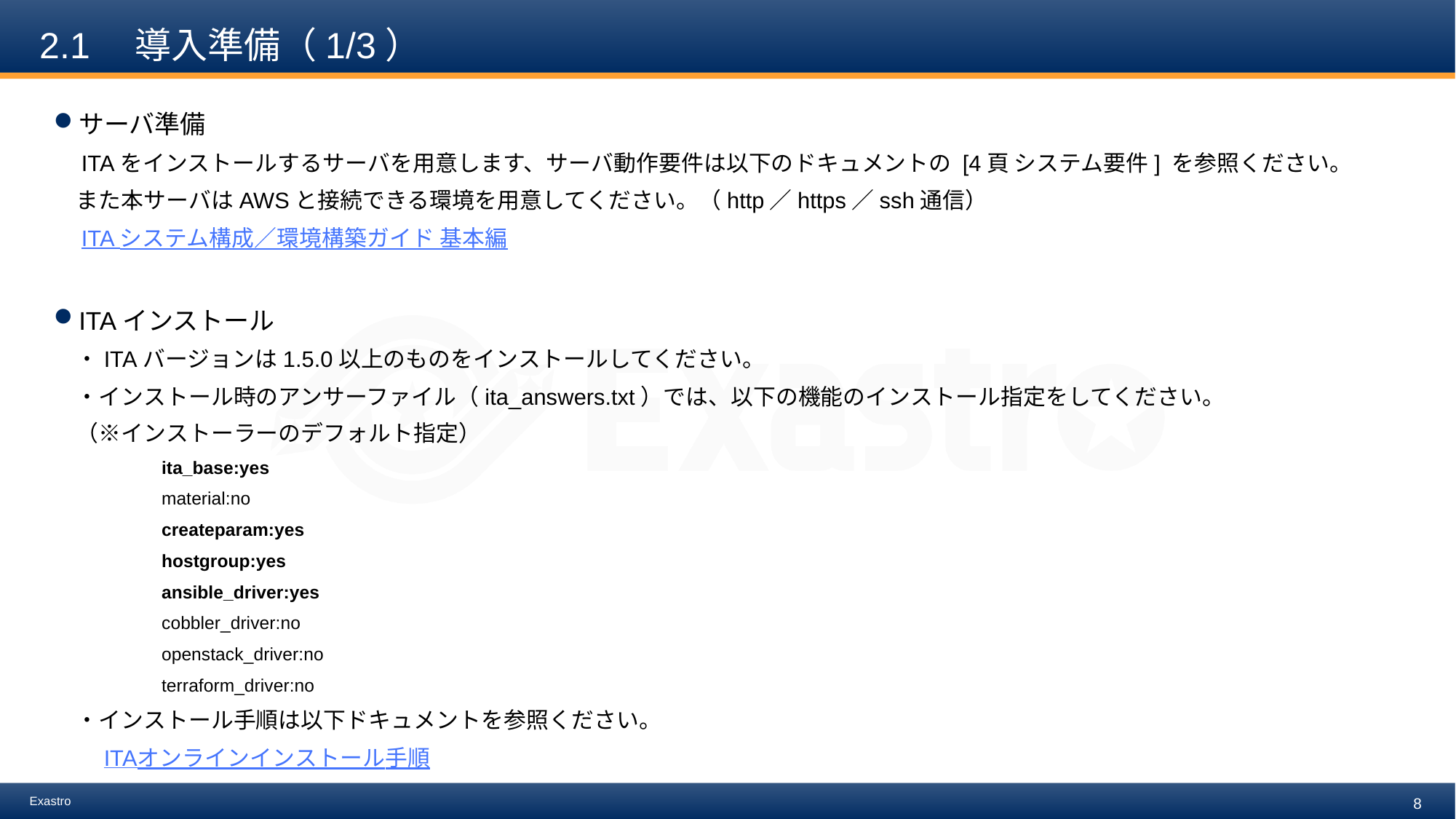

# 2.1　導入準備（1/3）
サーバ準備
　ITAをインストールするサーバを用意します、サーバ動作要件は以下のドキュメントの [4頁 システム要件] を参照ください。
　また本サーバはAWSと接続できる環境を用意してください。（http／https／ssh通信）
　ITA システム構成／環境構築ガイド 基本編

ITAインストール
　・ITAバージョンは1.5.0以上のものをインストールしてください。
　・インストール時のアンサーファイル（ita_answers.txt）では、以下の機能のインストール指定をしてください。
　（※インストーラーのデフォルト指定）
	ita_base:yes
	material:no
	createparam:yes
	hostgroup:yes
	ansible_driver:yes
	cobbler_driver:no
	openstack_driver:no
	terraform_driver:no
　・インストール手順は以下ドキュメントを参照ください。
　　ITAオンラインインストール手順